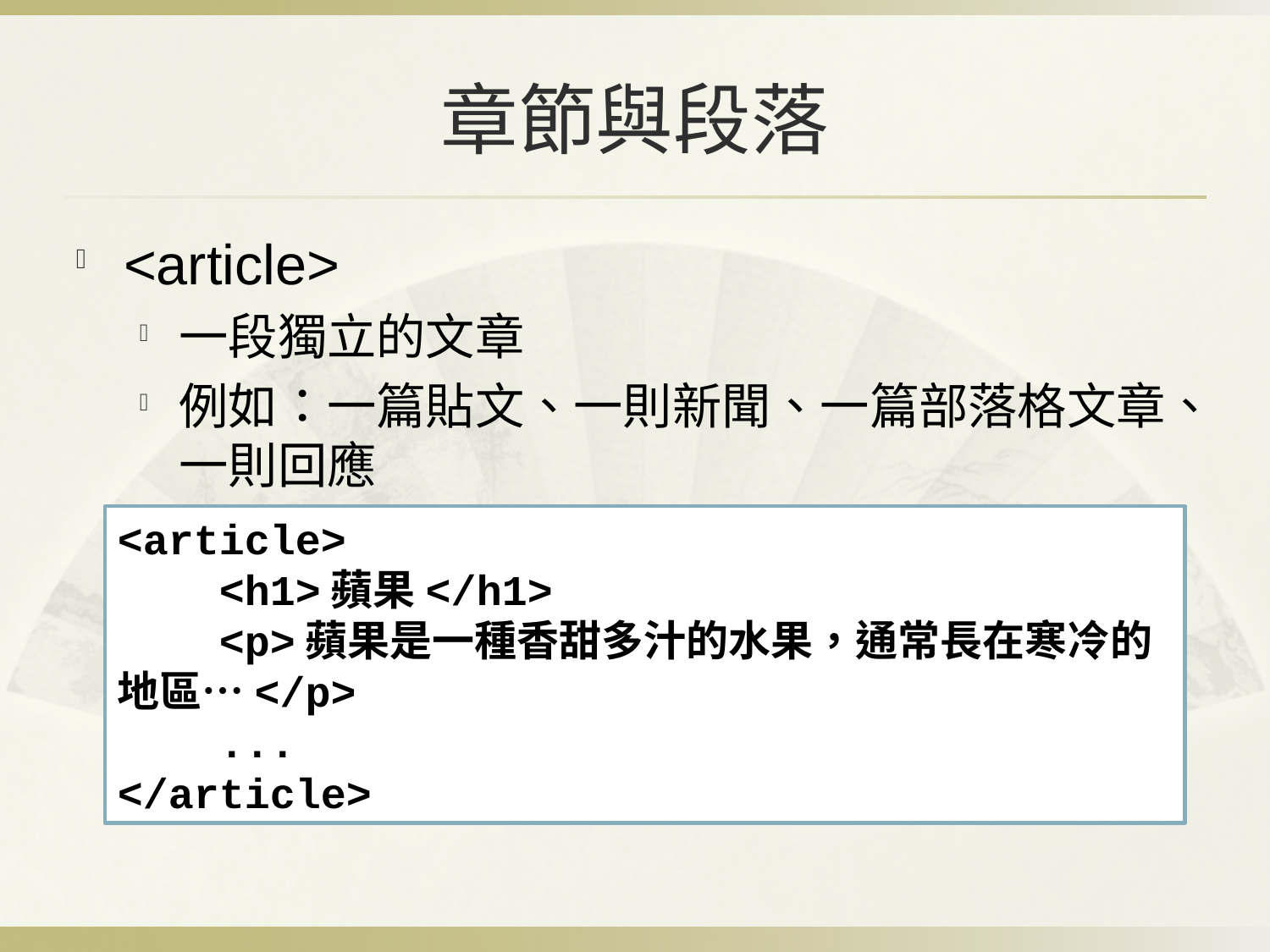

# 章節與段落
<article>
一段獨立的文章
例如：一篇貼文、一則新聞、一篇部落格文章、一則回應

<article>
    <h1>蘋果</h1>
    <p>蘋果是一種香甜多汁的水果，通常長在寒冷的地區…</p>
    ...
</article>